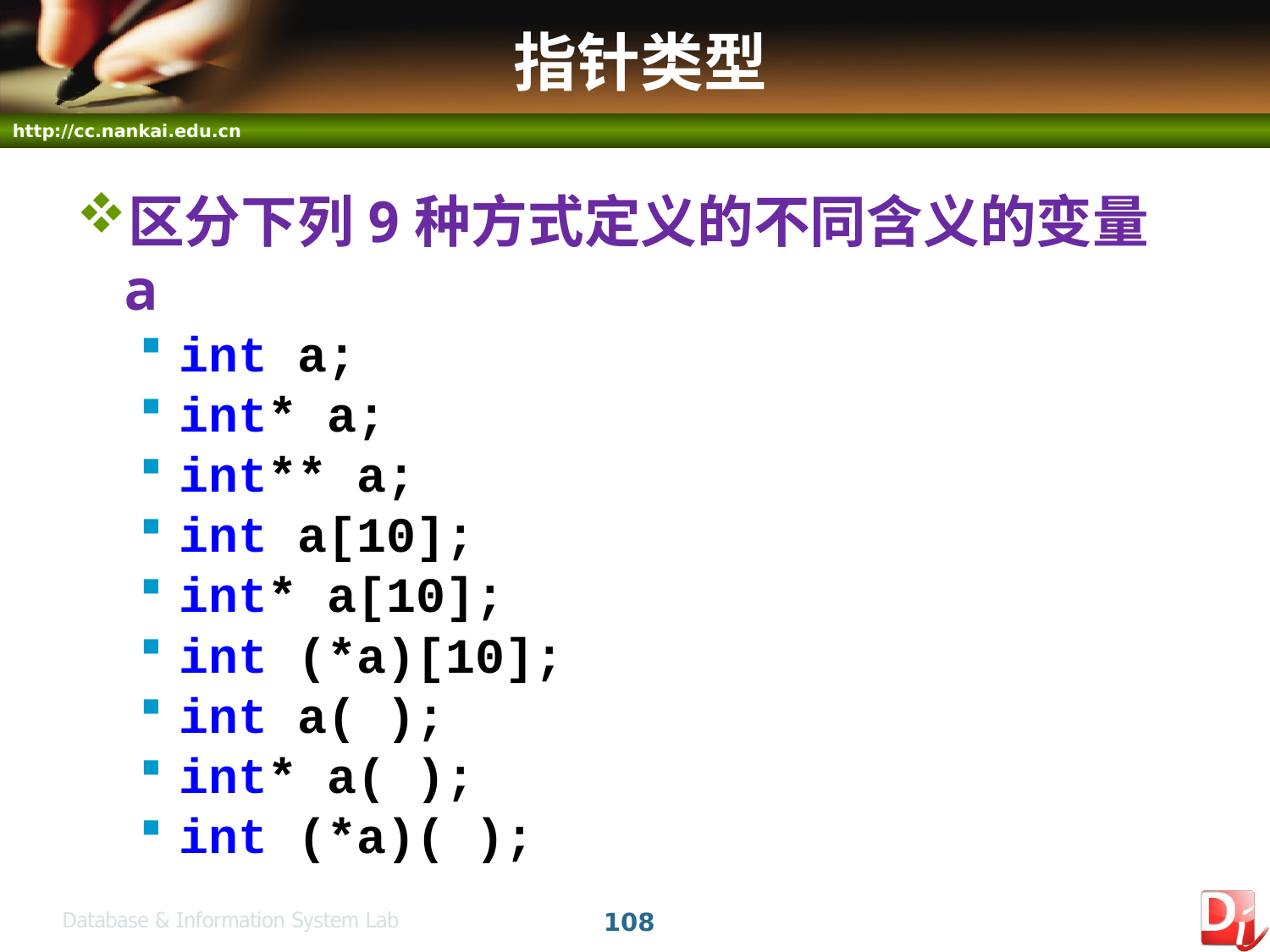

# 指针类型
区分下列9种方式定义的不同含义的变量a
int a;
int* a;
int** a;
int a[10];
int* a[10];
int (*a)[10];
int a( );
int* a( );
int (*a)( );
108
Database & Information System Lab